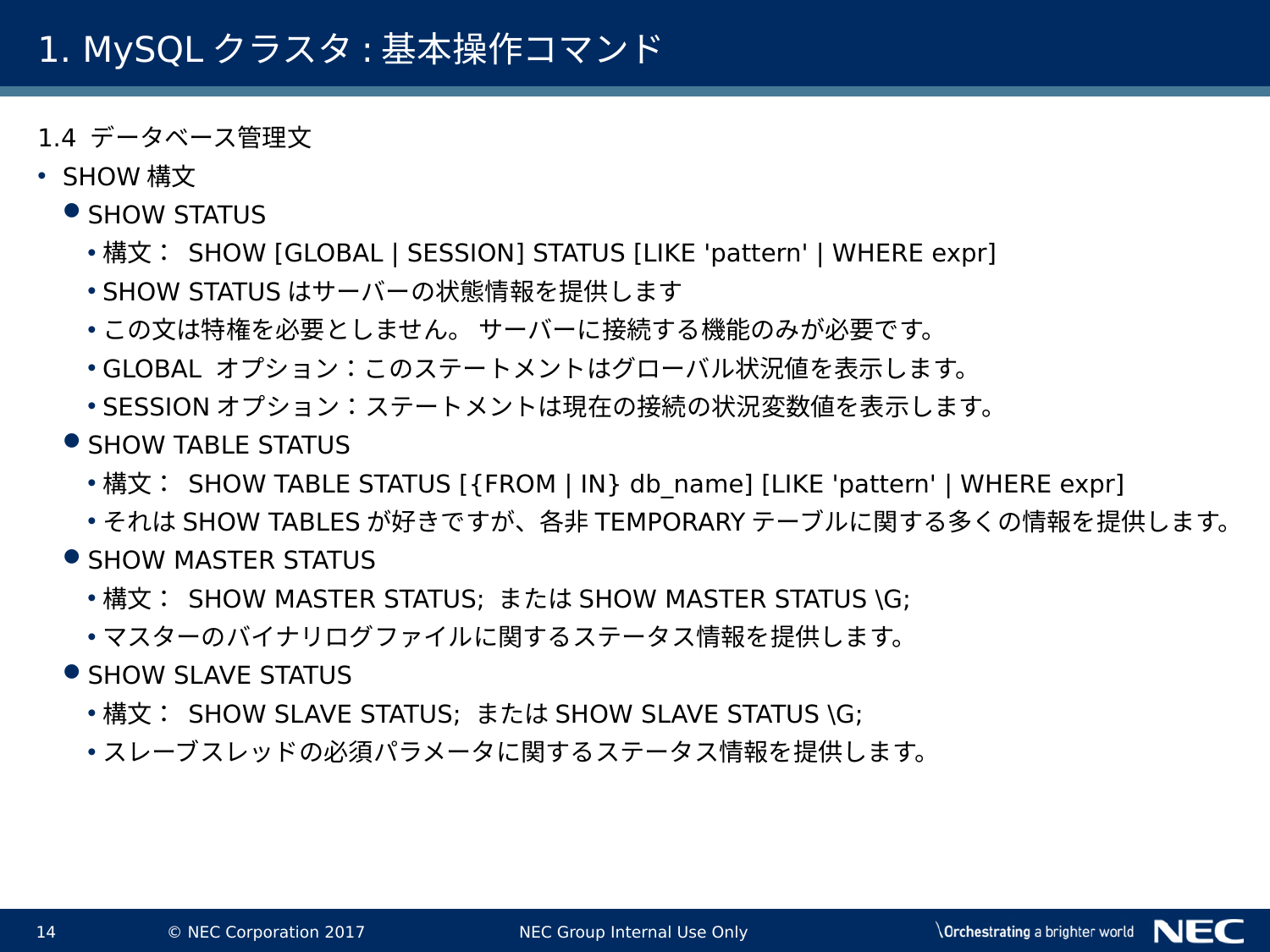

# 1. MySQLクラスタ:基本操作コマンド
1.4 データベース管理文
SHOW構文
SHOW STATUS
構文： SHOW [GLOBAL | SESSION] STATUS [LIKE 'pattern' | WHERE expr]
SHOW STATUSはサーバーの状態情報を提供します
この文は特権を必要としません。 サーバーに接続する機能のみが必要です。
GLOBAL オプション：このステートメントはグローバル状況値を表示します。
SESSIONオプション：ステートメントは現在の接続の状況変数値を表示します。
SHOW TABLE STATUS
構文： SHOW TABLE STATUS [{FROM | IN} db_name] [LIKE 'pattern' | WHERE expr]
それはSHOW TABLESが好きですが、各非TEMPORARYテーブルに関する多くの情報を提供します。
SHOW MASTER STATUS
構文： SHOW MASTER STATUS; またはSHOW MASTER STATUS \G;
マスターのバイナリログファイルに関するステータス情報を提供します。
SHOW SLAVE STATUS
構文： SHOW SLAVE STATUS; またはSHOW SLAVE STATUS \G;
スレーブスレッドの必須パラメータに関するステータス情報を提供します。